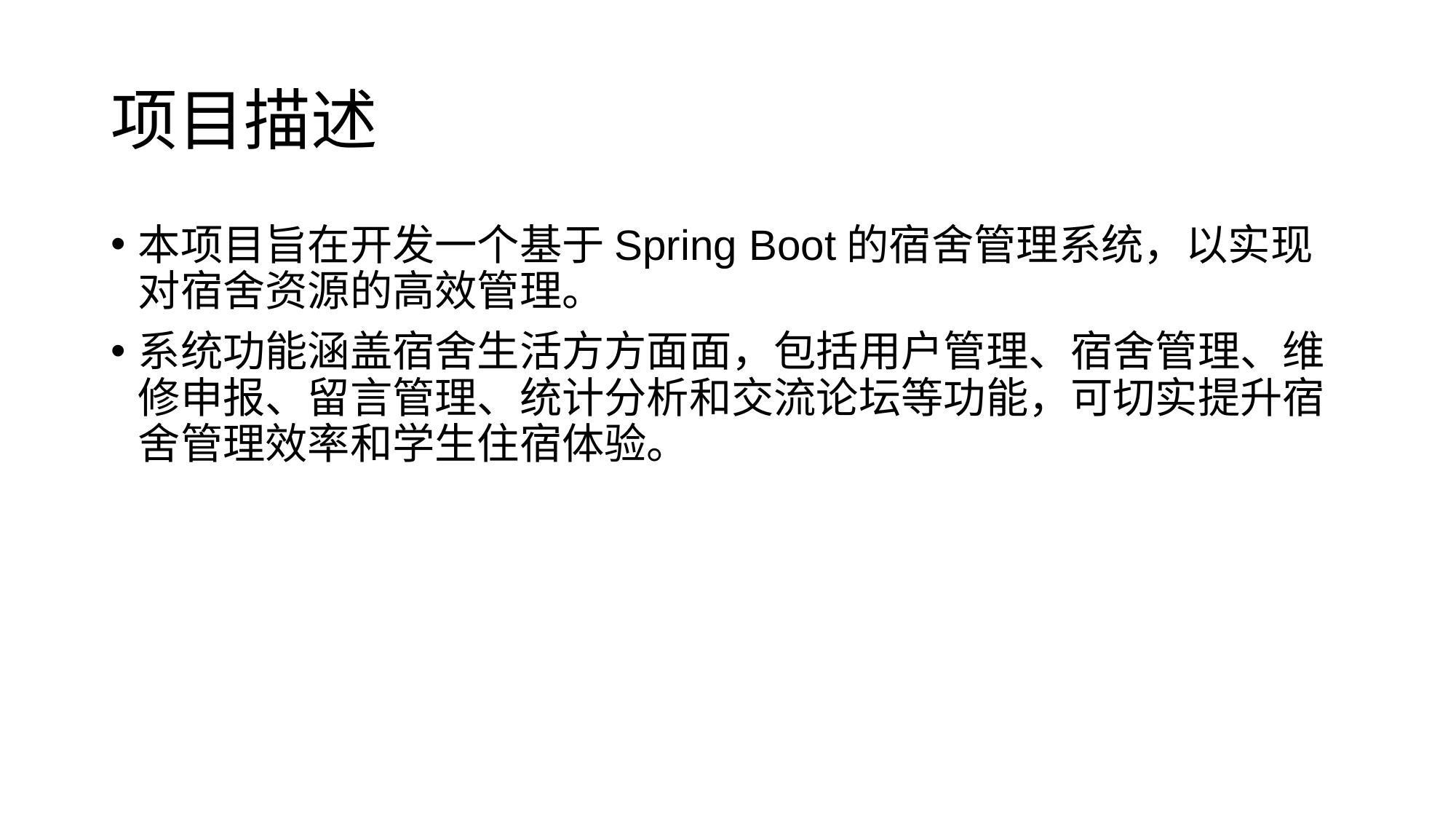

# 项目描述
本项目旨在开发一个基于Spring Boot的宿舍管理系统，以实现对宿舍资源的高效管理。
系统功能涵盖宿舍生活方方面面，包括用户管理、宿舍管理、维修申报、留言管理、统计分析和交流论坛等功能，可切实提升宿舍管理效率和学生住宿体验。